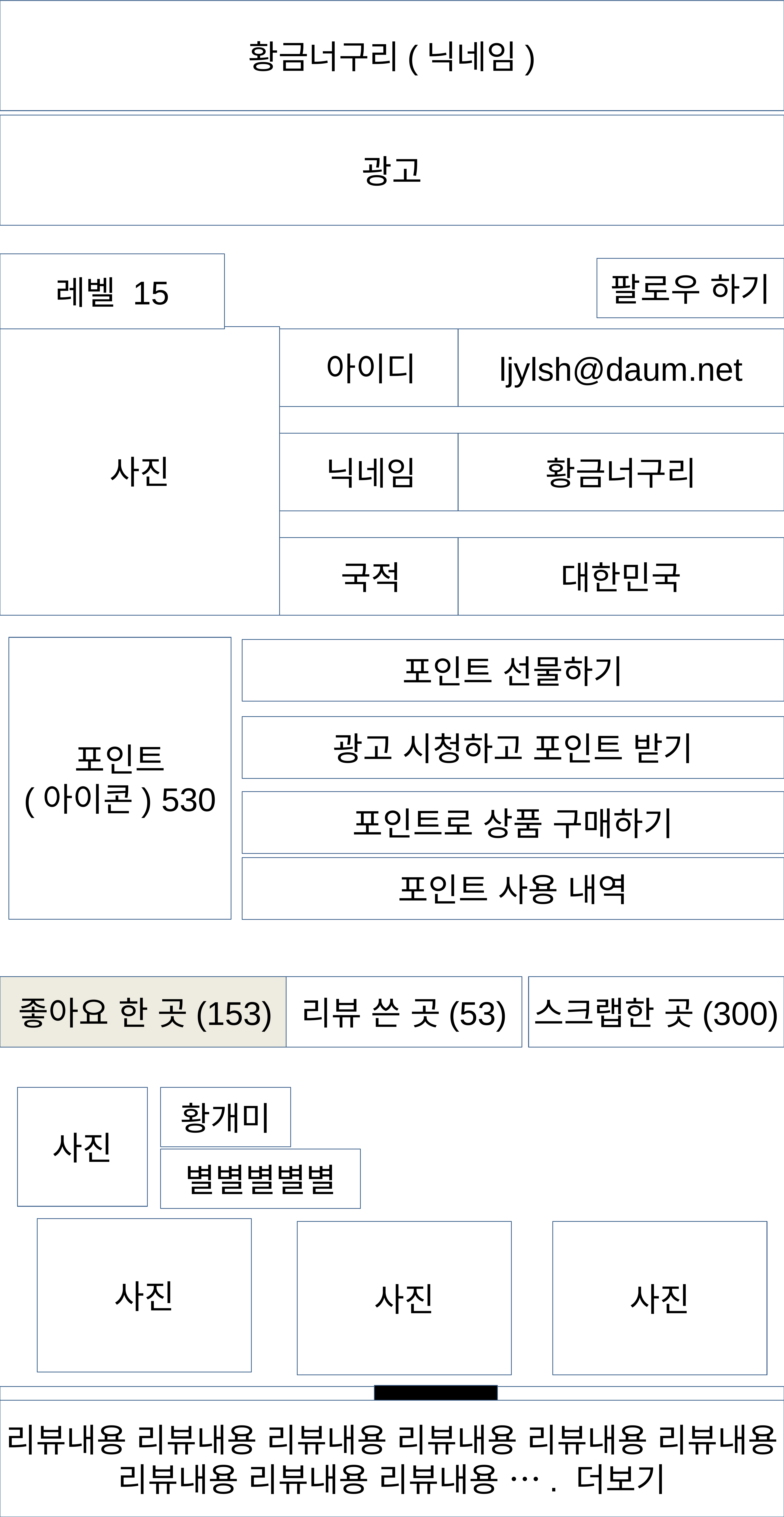

황금너구리(닉네임)
광고
설정
자기자신 = 설정
남 = 팔로우 하기
레벨 15
팔로우 하기
사진
아이디
ljylsh@daum.net
닉네임
황금너구리
국적
대한민국
남이 볼 때 아이콘 비활성화 상태로
포인트
(아이콘) 530
포인트 선물하기
자신일 경우 남에게
남일경우 대상에게
광고 시청하고 포인트 받기
포인트로 상품 구매하기
내 정보로 이동하시겠습니까?
포인트 사용 내역
좋아요 한 곳(153)
리뷰 쓴 곳(53)
스크랩한 곳(300)
사진
황개미
별별별별별
사진
사진
사진

리뷰내용 리뷰내용 리뷰내용 리뷰내용 리뷰내용 리뷰내용 리뷰내용 리뷰내용 리뷰내용 …. 더보기